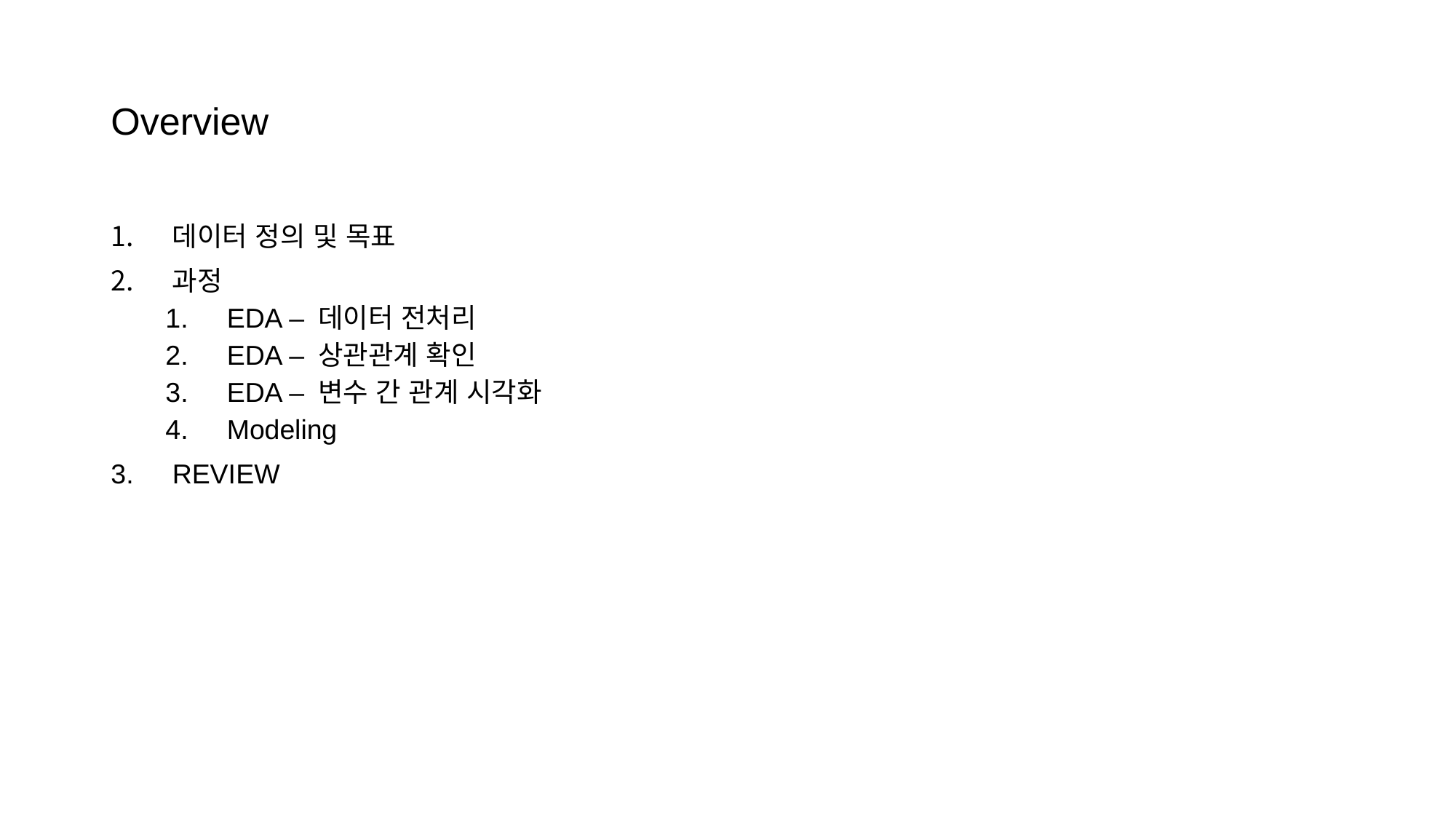

# Overview
데이터 정의 및 목표
과정
EDA – 데이터 전처리
EDA – 상관관계 확인
EDA – 변수 간 관계 시각화
Modeling
REVIEW